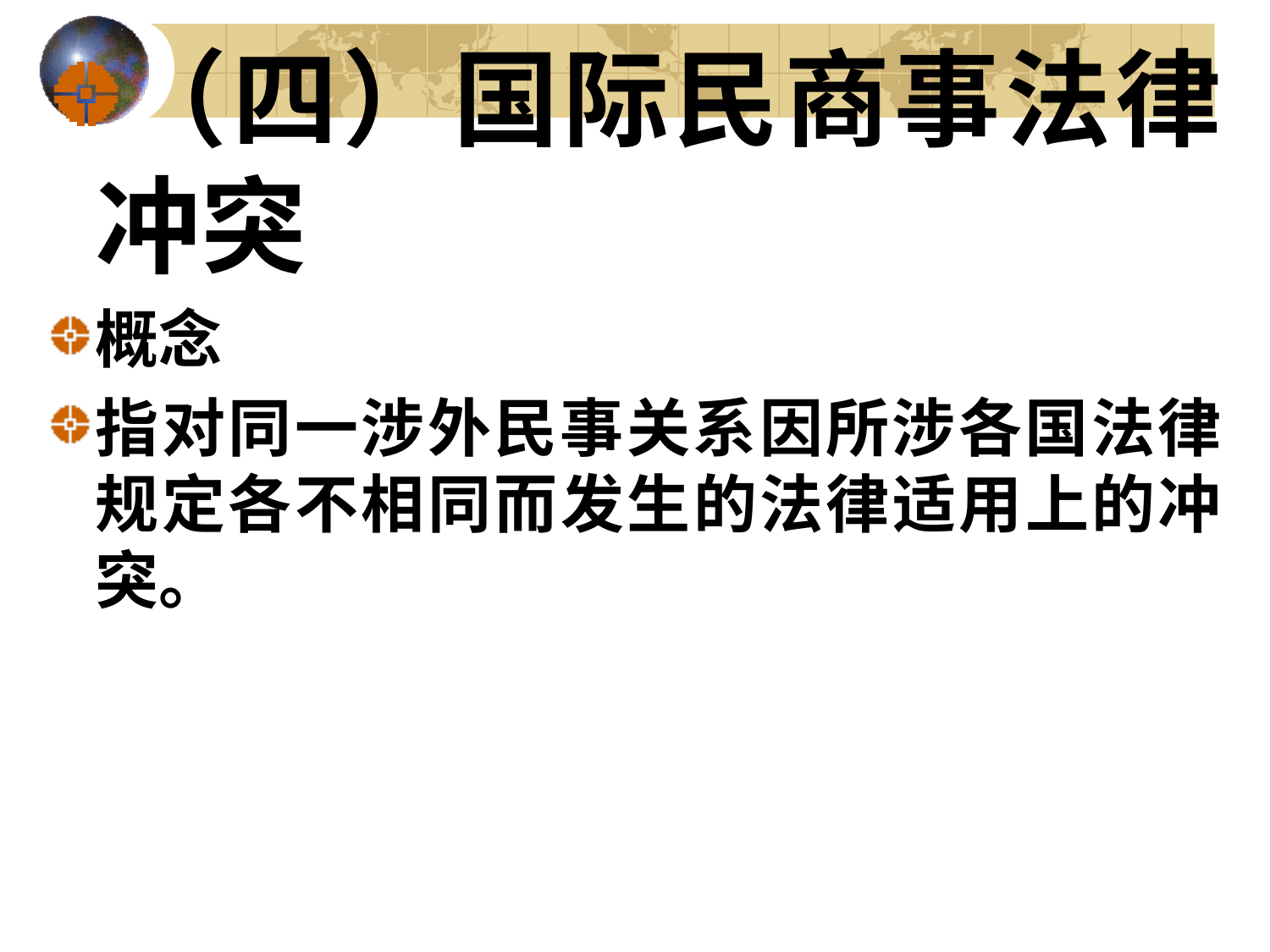

（四）国际民商事法律冲突
概念
指对同一涉外民事关系因所涉各国法律规定各不相同而发生的法律适用上的冲突。